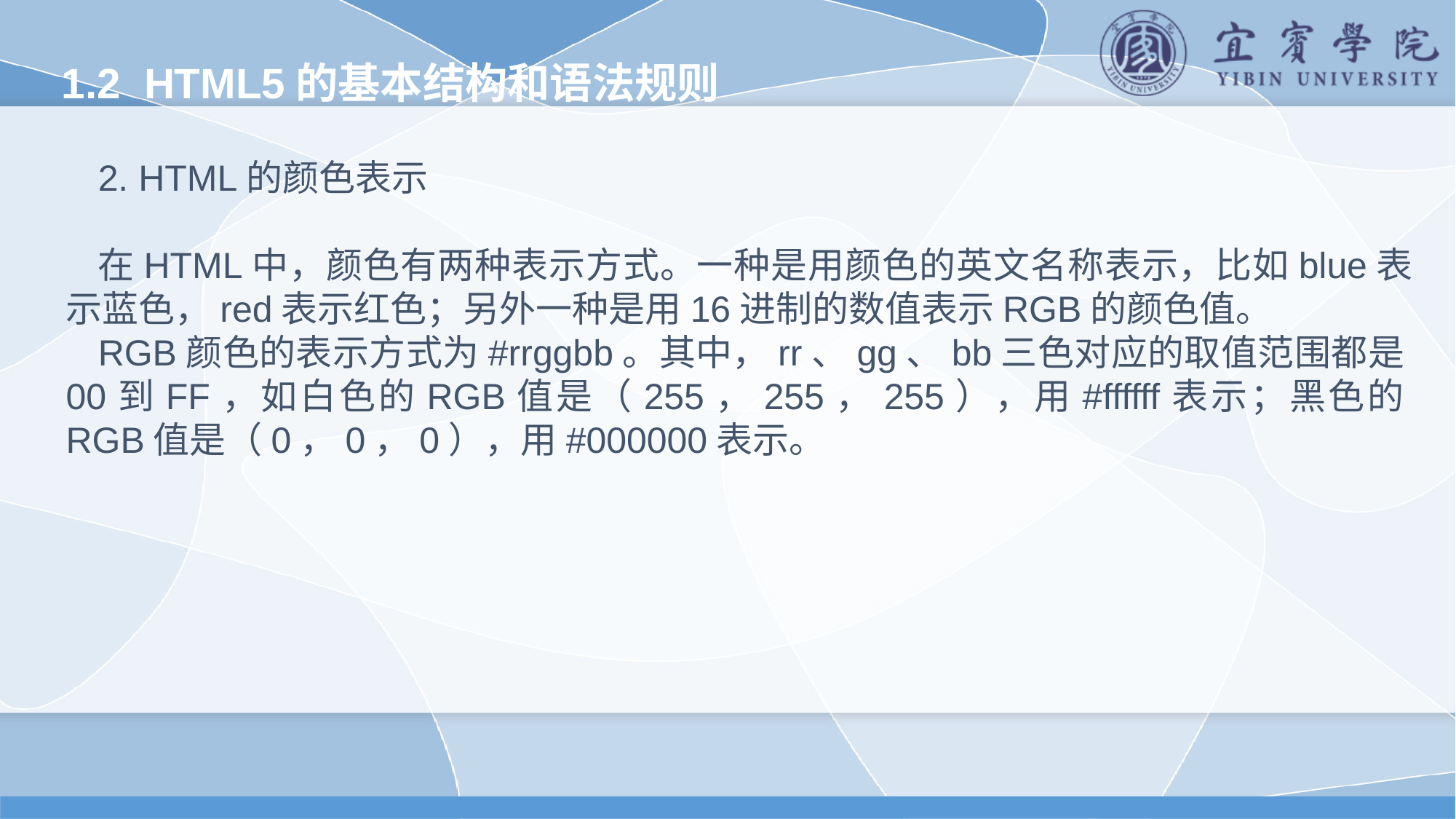

1.2  HTML5的基本结构和语法规则
2. HTML的颜色表示

在HTML中，颜色有两种表示方式。一种是用颜色的英文名称表示，比如blue表示蓝色，red表示红色；另外一种是用16进制的数值表示RGB的颜色值。
RGB颜色的表示方式为#rrggbb。其中，rr、gg、bb三色对应的取值范围都是00到FF，如白色的RGB值是（255，255，255），用#ffffff表示；黑色的RGB值是（0，0，0），用#000000表示。